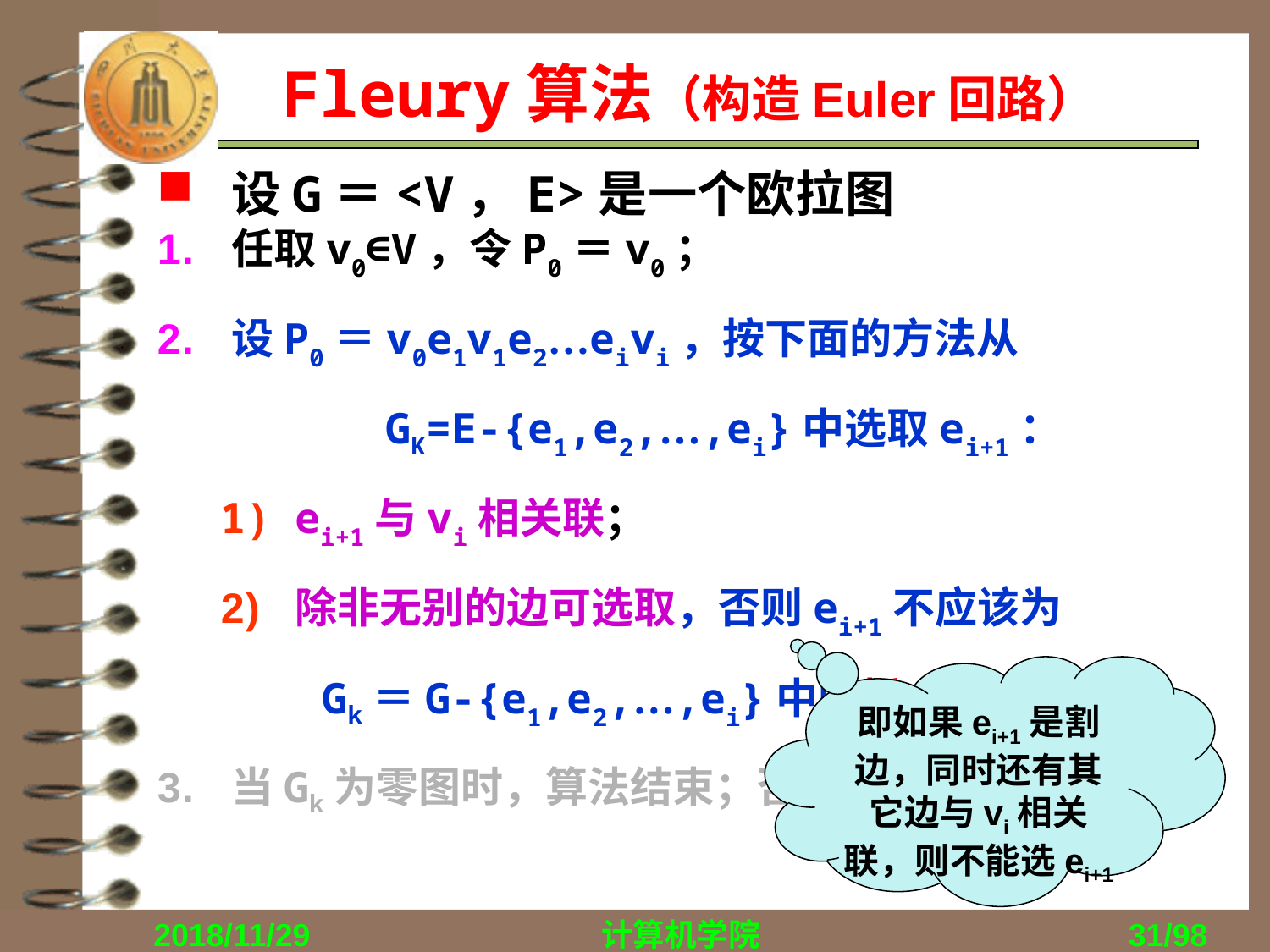

# Fleury算法（构造Euler回路）
设G＝<V，E>是一个欧拉图
任取v0∈V，令P0＝v0；
设P0＝v0e1v1e2…eivi，按下面的方法从
         GK=E-{e1,e2,…,ei}中选取ei+1：
ei+1与vi相关联；
除非无别的边可选取，否则ei+1不应该为
    Gk＝G-{e1,e2,…,ei}中的桥；
当Gk为零图时，算法结束；否则，返回2。
即如果ei+1是割边，同时还有其它边与vi相关联，则不能选ei+1
2018/11/29
计算机学院
31/98